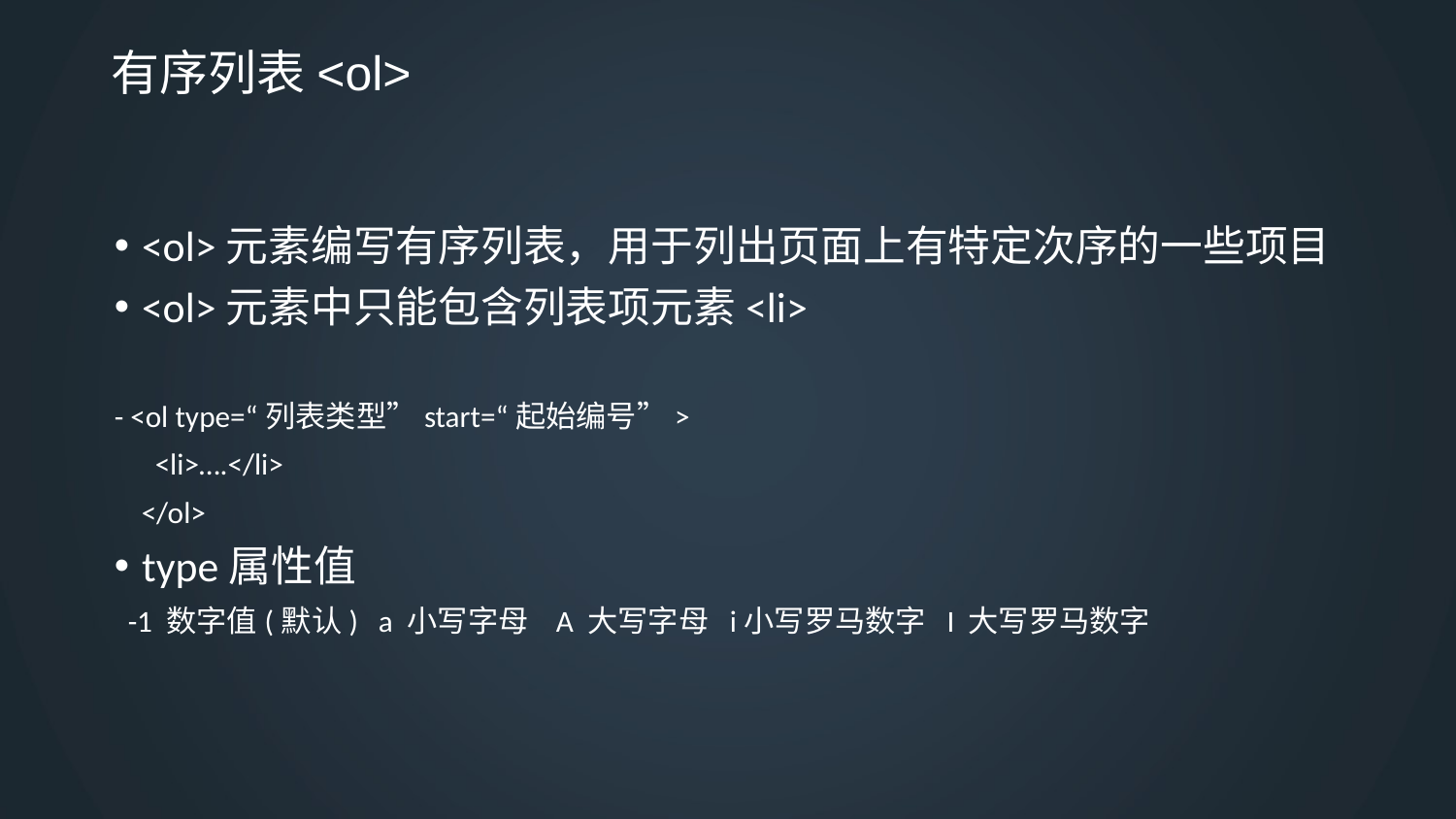

# 有序列表<ol>
<ol>元素编写有序列表，用于列出页面上有特定次序的一些项目
<ol>元素中只能包含列表项元素<li>

- <ol type=“列表类型”start=“起始编号”>
      <li>….</li>
    </ol>
type属性值
  -1 数字值(默认)   a 小写字母   A 大写字母  i小写罗马数字  I 大写罗马数字